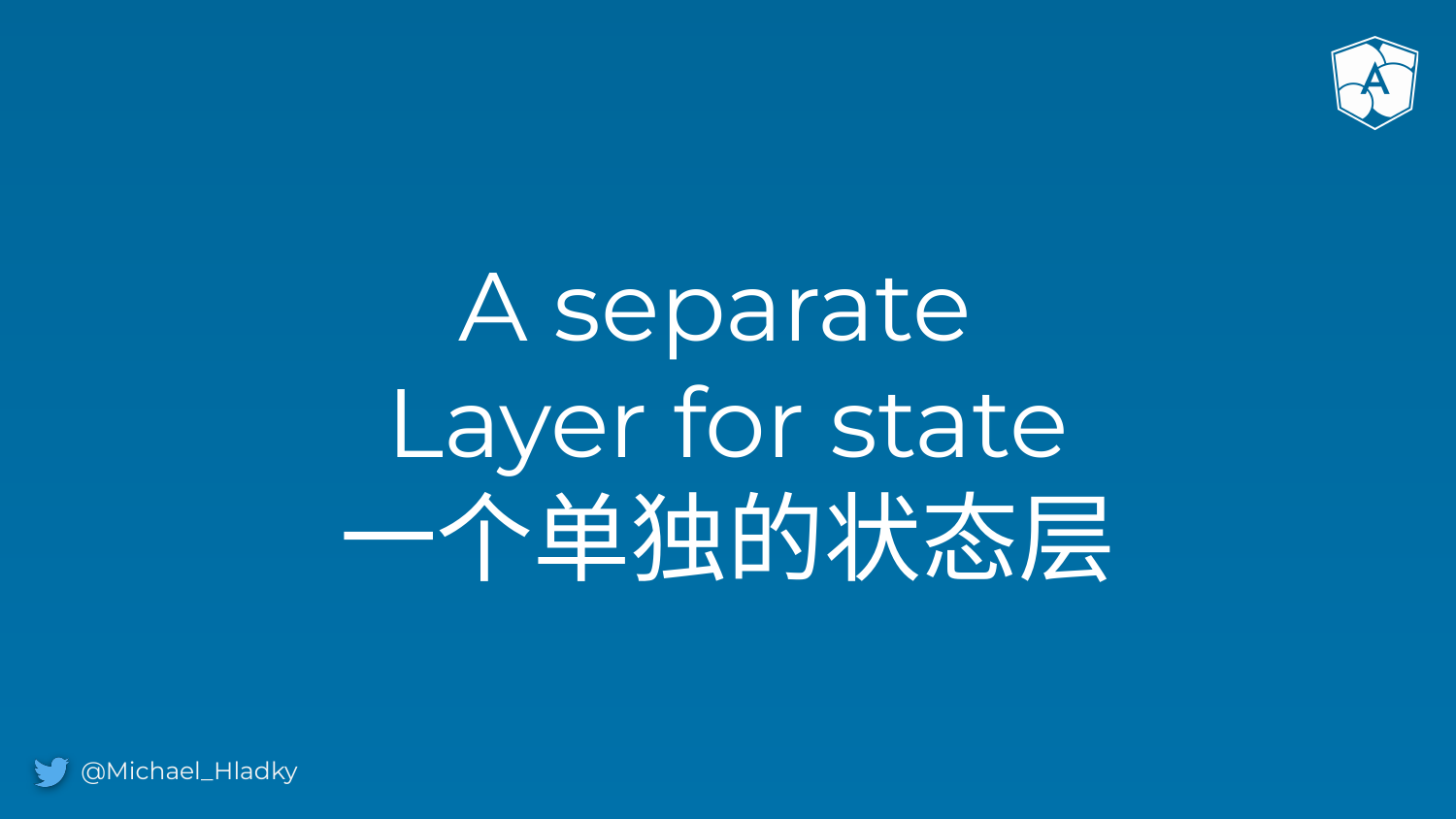

# A separate Layer for state
一个单独的状态层